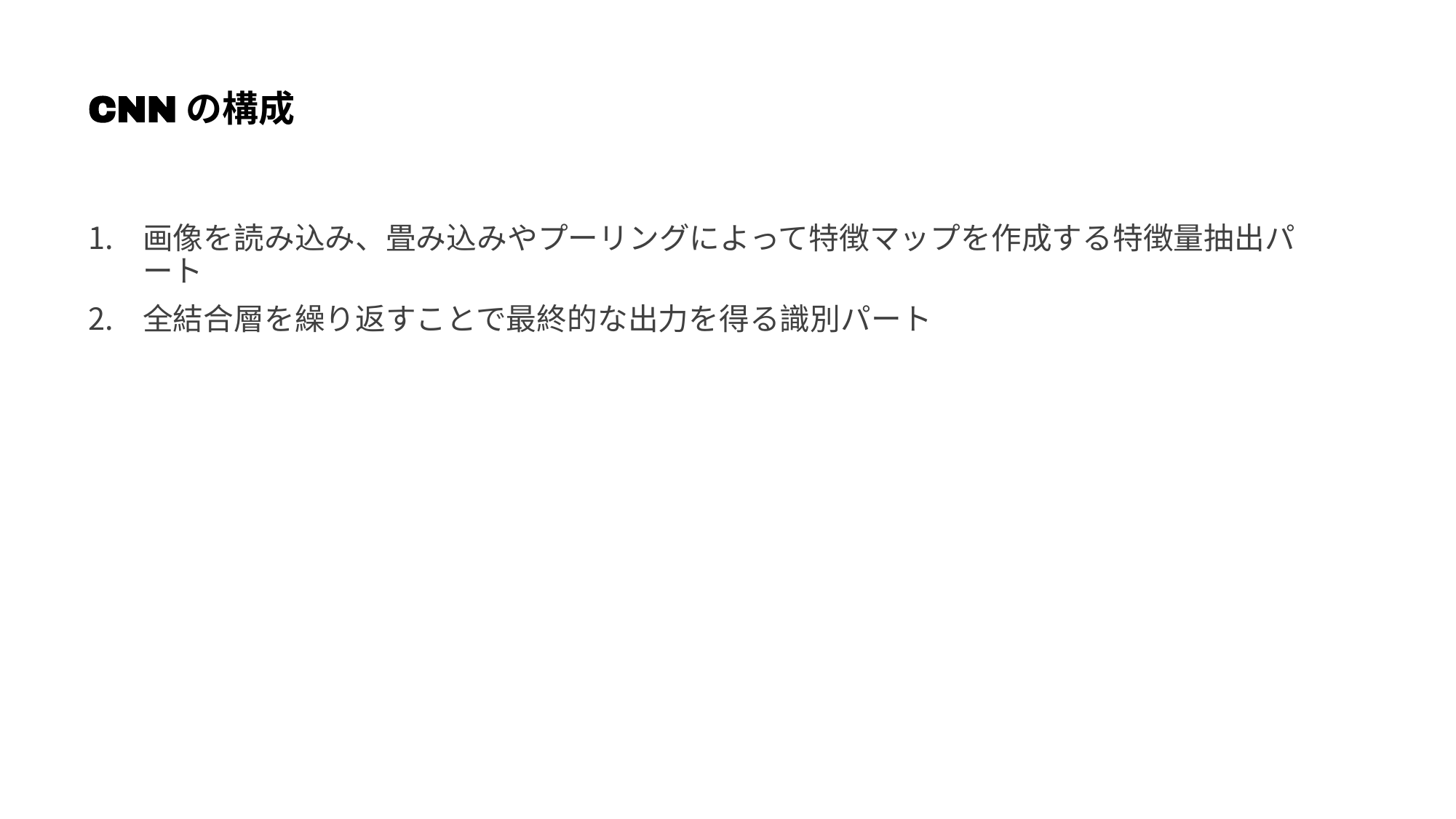

# CNNの構成
画像を読み込み、畳み込みやプーリングによって特徴マップを作成する特徴量抽出パート
全結合層を繰り返すことで最終的な出力を得る識別パート